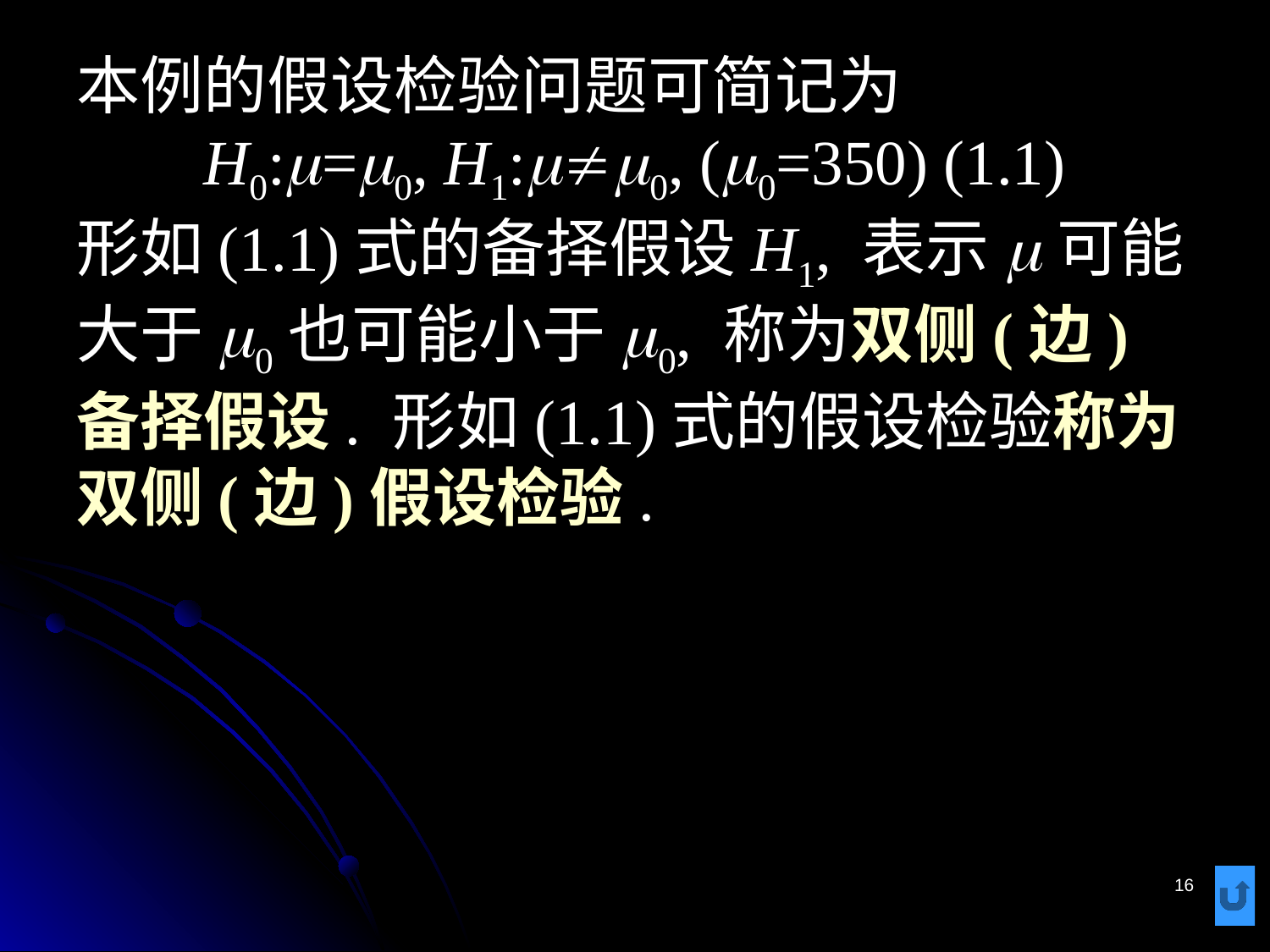

# 本例的假设检验问题可简记为 H0:μ=μ0, H1:μ≠μ0, (μ0=350) (1.1) 形如(1.1)式的备择假设H1, 表示μ可能大于μ0也可能小于μ0, 称为双侧(边)备择假设. 形如(1.1)式的假设检验称为双侧(边)假设检验.
16